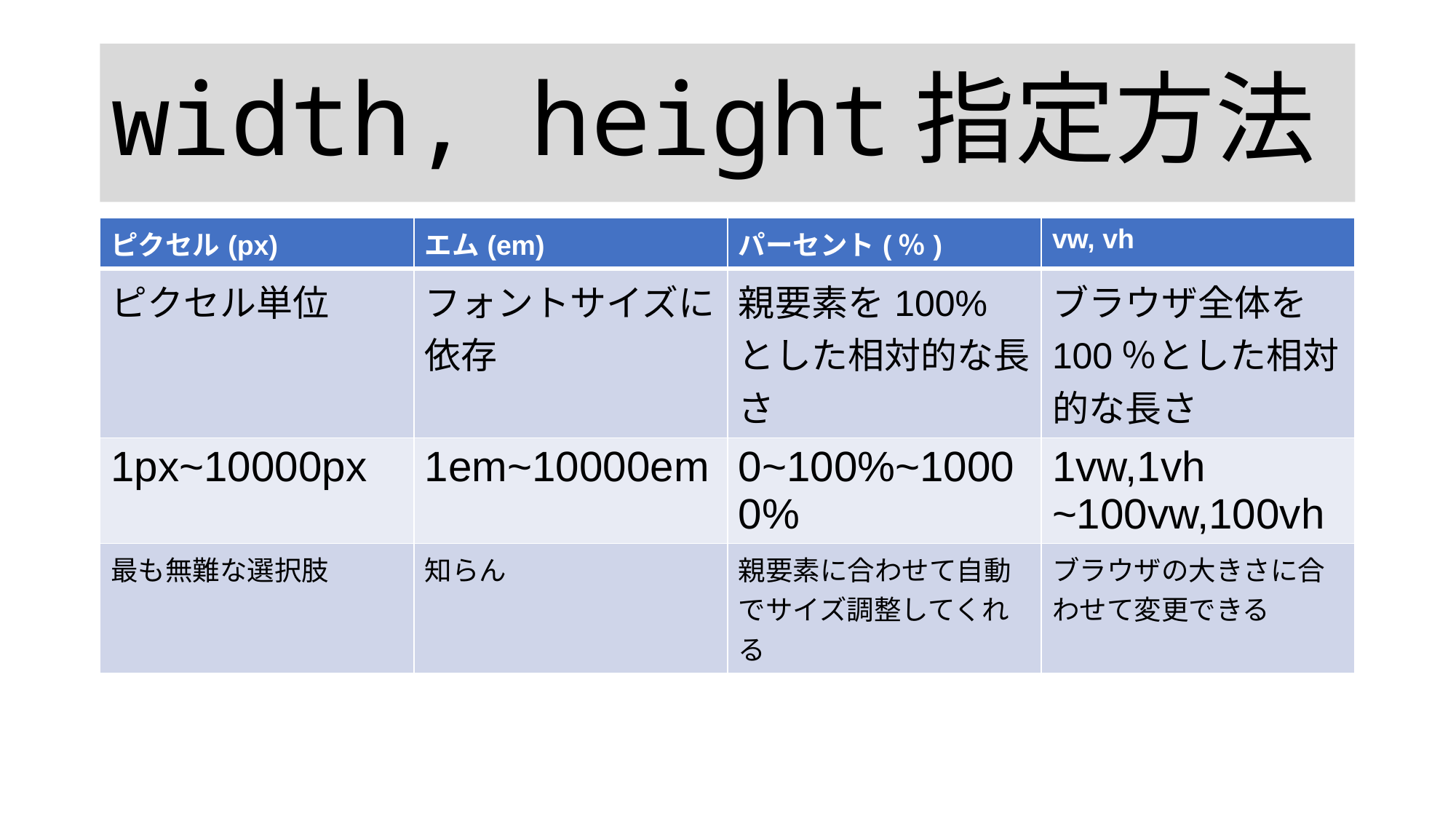

# width, height指定方法
| ピクセル(px) | エム(em) | パーセント(％) | vw, vh |
| --- | --- | --- | --- |
| ピクセル単位 | フォントサイズに依存 | 親要素を100%とした相対的な長さ | ブラウザ全体を100％とした相対的な長さ |
| 1px~10000px | 1em~10000em | 0~100%~10000% | 1vw,1vh ~100vw,100vh |
| 最も無難な選択肢 | 知らん | 親要素に合わせて自動でサイズ調整してくれる | ブラウザの大きさに合わせて変更できる |